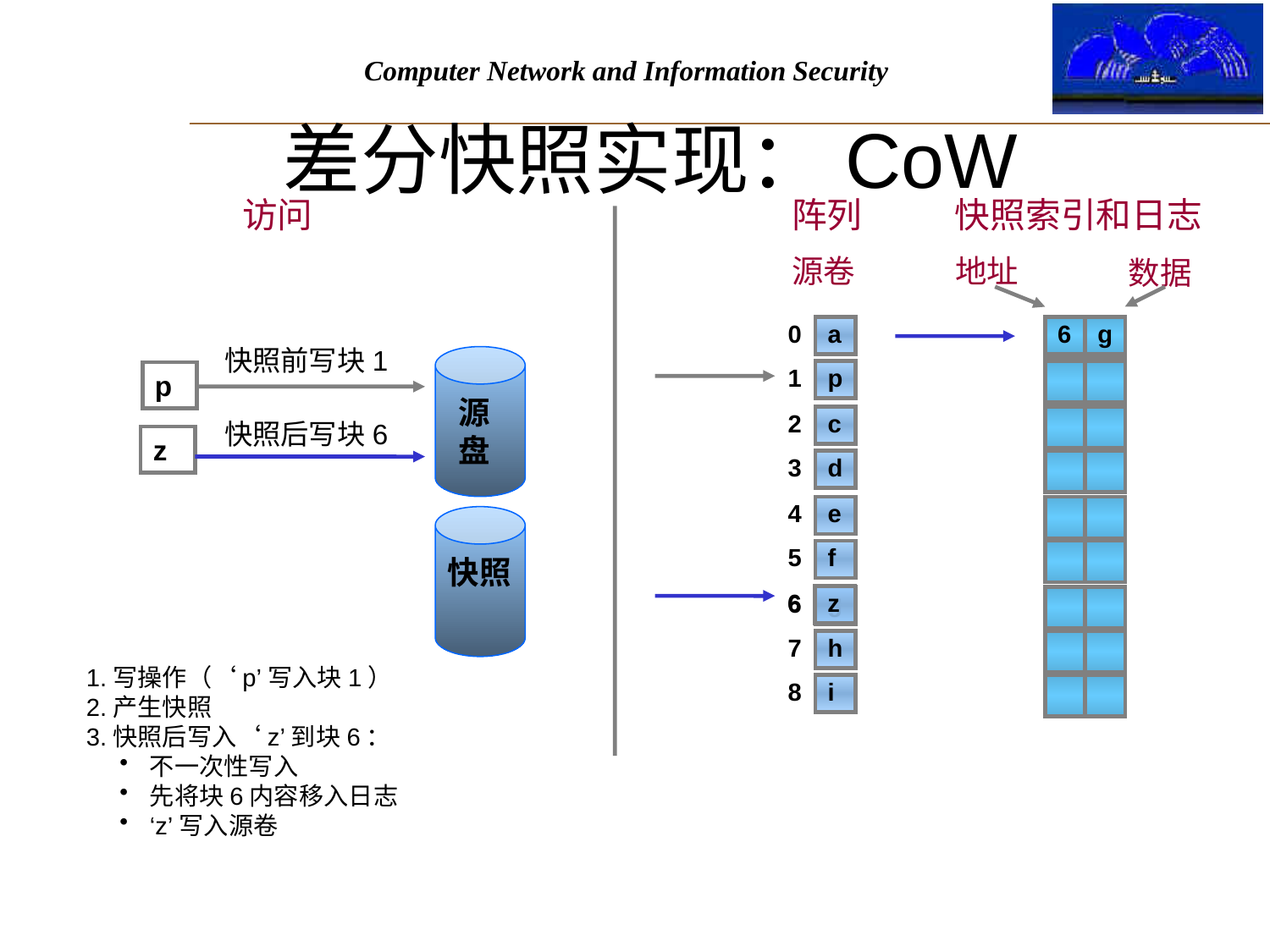

# 差分快照实现：CoW
访问
阵列
快照索引和日志
地址
数据

源卷
0
a
6
g

快照前写块1

1
p
p

源盘
2
c
快照后写块6
z

3
d
4
e

快照
5
f
6
g
z
6
g

7
h
1.写操作（‘p’写入块1）
2.产生快照
3.快照后写入‘z’到块6：
不一次性写入
先将块6内容移入日志
‘z’写入源卷
8
i